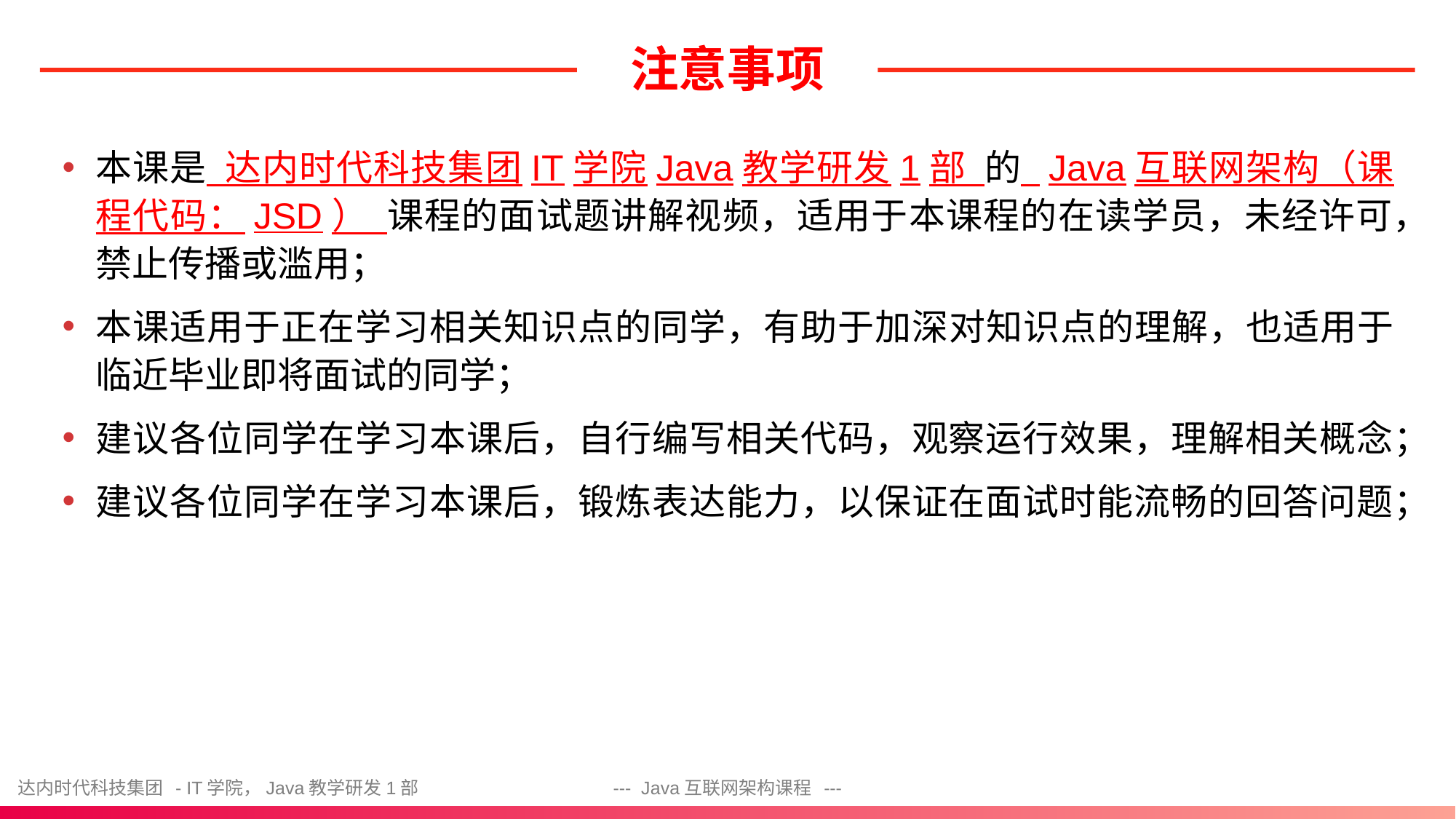

本课是  达内时代科技集团IT学院Java教学研发1部  的  Java互联网架构（课程代码：JSD）  课程的面试题讲解视频，适用于本课程的在读学员，未经许可，禁止传播或滥用；
本课适用于正在学习相关知识点的同学，有助于加深对知识点的理解，也适用于临近毕业即将面试的同学；
建议各位同学在学习本课后，自行编写相关代码，观察运行效果，理解相关概念；
建议各位同学在学习本课后，锻炼表达能力，以保证在面试时能流畅的回答问题；